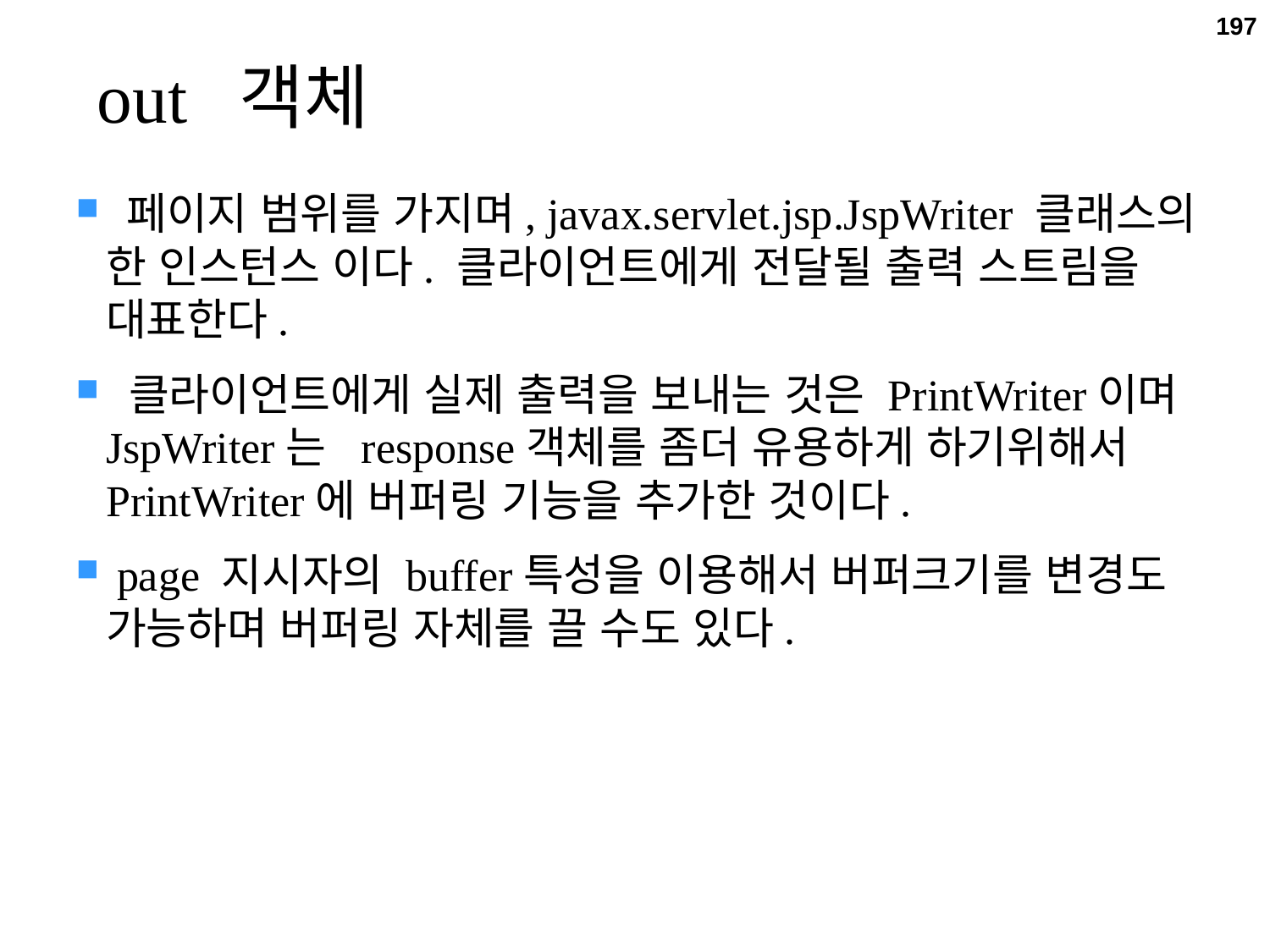

197
out  객체
 페이지 범위를 가지며, javax.servlet.jsp.JspWriter 클래스의 한 인스턴스 이다. 클라이언트에게 전달될 출력 스트림을 대표한다.
 클라이언트에게 실제 출력을 보내는 것은 PrintWriter이며 JspWriter는  response객체를 좀더 유용하게 하기위해서 PrintWriter에 버퍼링 기능을 추가한 것이다.
 page 지시자의 buffer특성을 이용해서 버퍼크기를 변경도 가능하며 버퍼링 자체를 끌 수도 있다.